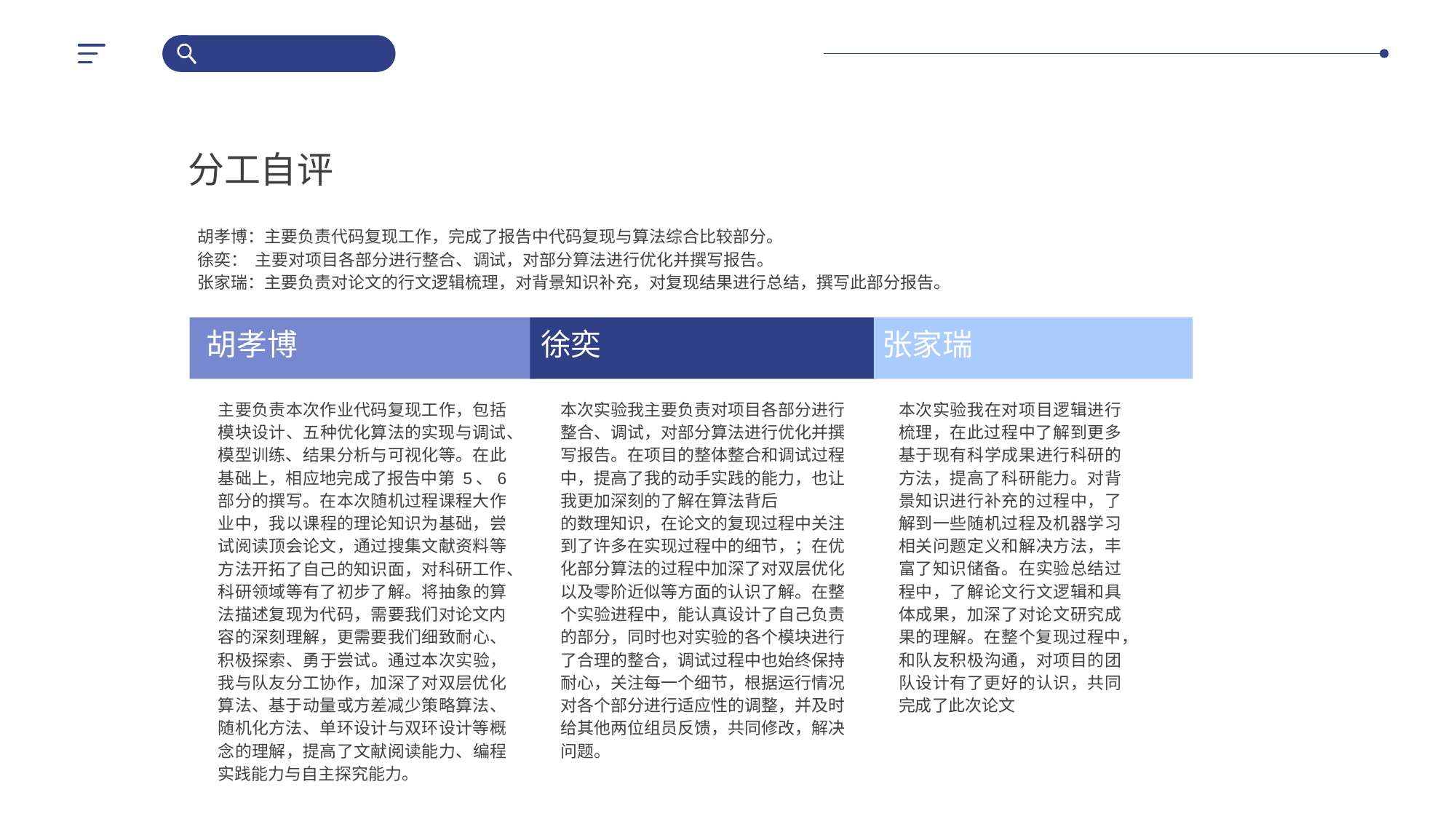

分工自评
胡孝博：主要负责代码复现工作，完成了报告中代码复现与算法综合比较部分。
徐奕：  主要对项目各部分进行整合、调试，对部分算法进行优化并撰写报告。
张家瑞：主要负责对论文的行文逻辑梳理，对背景知识补充，对复现结果进行总结，撰写此部分报告。

徐奕
胡孝博
张家瑞
主要负责本次作业代码复现工作，包括模块设计、五种优化算法的实现与调试、模型训练、结果分析与可视化等。在此基础上，相应地完成了报告中第 5、6 部分的撰写。在本次随机过程课程大作业中，我以课程的理论知识为基础，尝试阅读顶会论文，通过搜集文献资料等方法开拓了自己的知识面，对科研工作、科研领域等有了初步了解。将抽象的算法描述复现为代码，需要我们对论文内容的深刻理解，更需要我们细致耐心、积极探索、勇于尝试。通过本次实验，我与队友分工协作，加深了对双层优化算法、基于动量或方差减少策略算法、随机化方法、单环设计与双环设计等概念的理解，提高了文献阅读能力、编程实践能力与自主探究能力。
本次实验我主要负责对项目各部分进行整合、调试，对部分算法进行优化并撰写报告。在项目的整体整合和调试过程中，提高了我的动手实践的能力，也让我更加深刻的了解在算法背后
的数理知识，在论文的复现过程中关注到了许多在实现过程中的细节，；在优化部分算法的过程中加深了对双层优化以及零阶近似等方面的认识了解。在整个实验进程中，能认真设计了自己负责的部分，同时也对实验的各个模块进行了合理的整合，调试过程中也始终保持耐心，关注每一个细节，根据运行情况对各个部分进行适应性的调整，并及时给其他两位组员反馈，共同修改，解决问题。
本次实验我在对项目逻辑进行梳理，在此过程中了解到更多基于现有科学成果进行科研的方法，提高了科研能力。对背景知识进行补充的过程中，了解到一些随机过程及机器学习相关问题定义和解决方法，丰富了知识储备。在实验总结过程中，了解论文行文逻辑和具体成果，加深了对论文研究成果的理解。在整个复现过程中，和队友积极沟通，对项目的团队设计有了更好的认识，共同完成了此次论文